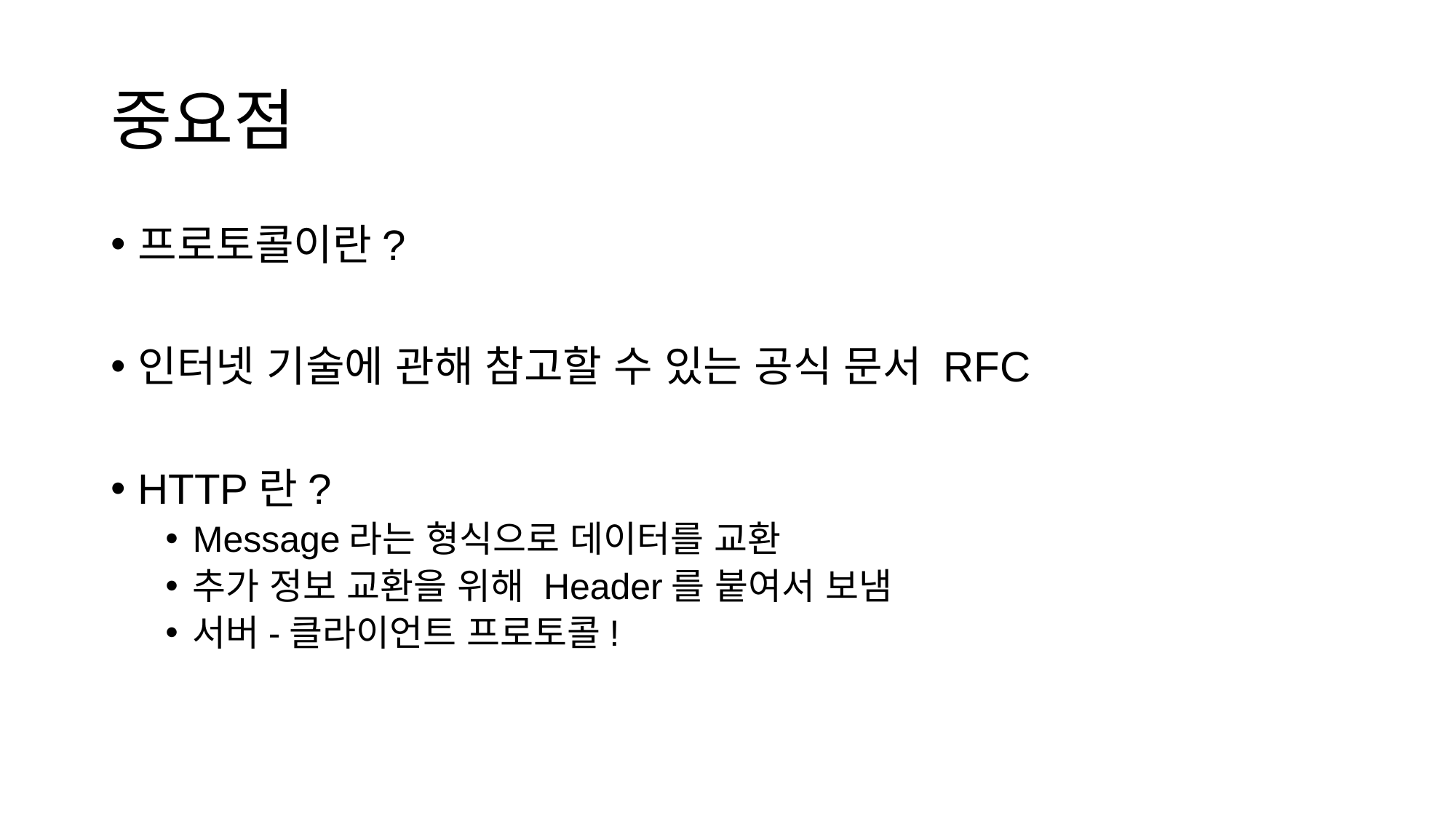

# 중요점
프로토콜이란?

인터넷 기술에 관해 참고할 수 있는 공식 문서 RFC

HTTP란?
Message라는 형식으로 데이터를 교환
추가 정보 교환을 위해 Header를 붙여서 보냄
서버-클라이언트 프로토콜!